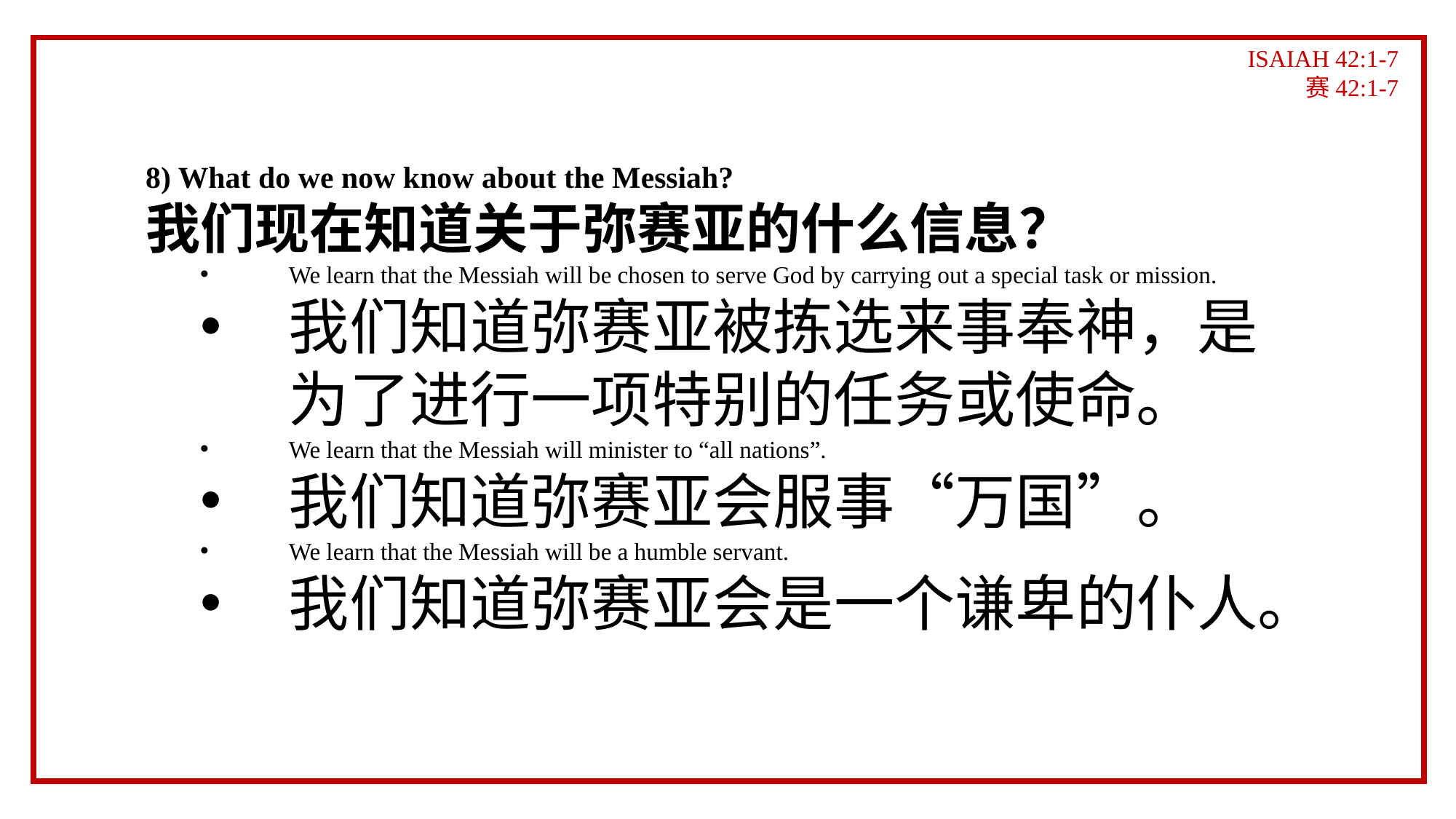

ISAIAH 42:1-7
赛42:1-7
8) What do we now know about the Messiah?
我们现在知道关于弥赛亚的什么信息？
We learn that the Messiah will be chosen to serve God by carrying out a special task or mission.
我们知道弥赛亚被拣选来事奉神，是为了进行一项特别的任务或使命。
We learn that the Messiah will minister to “all nations”.
我们知道弥赛亚会服事“万国”。
We learn that the Messiah will be a humble servant.
我们知道弥赛亚会是一个谦卑的仆人。